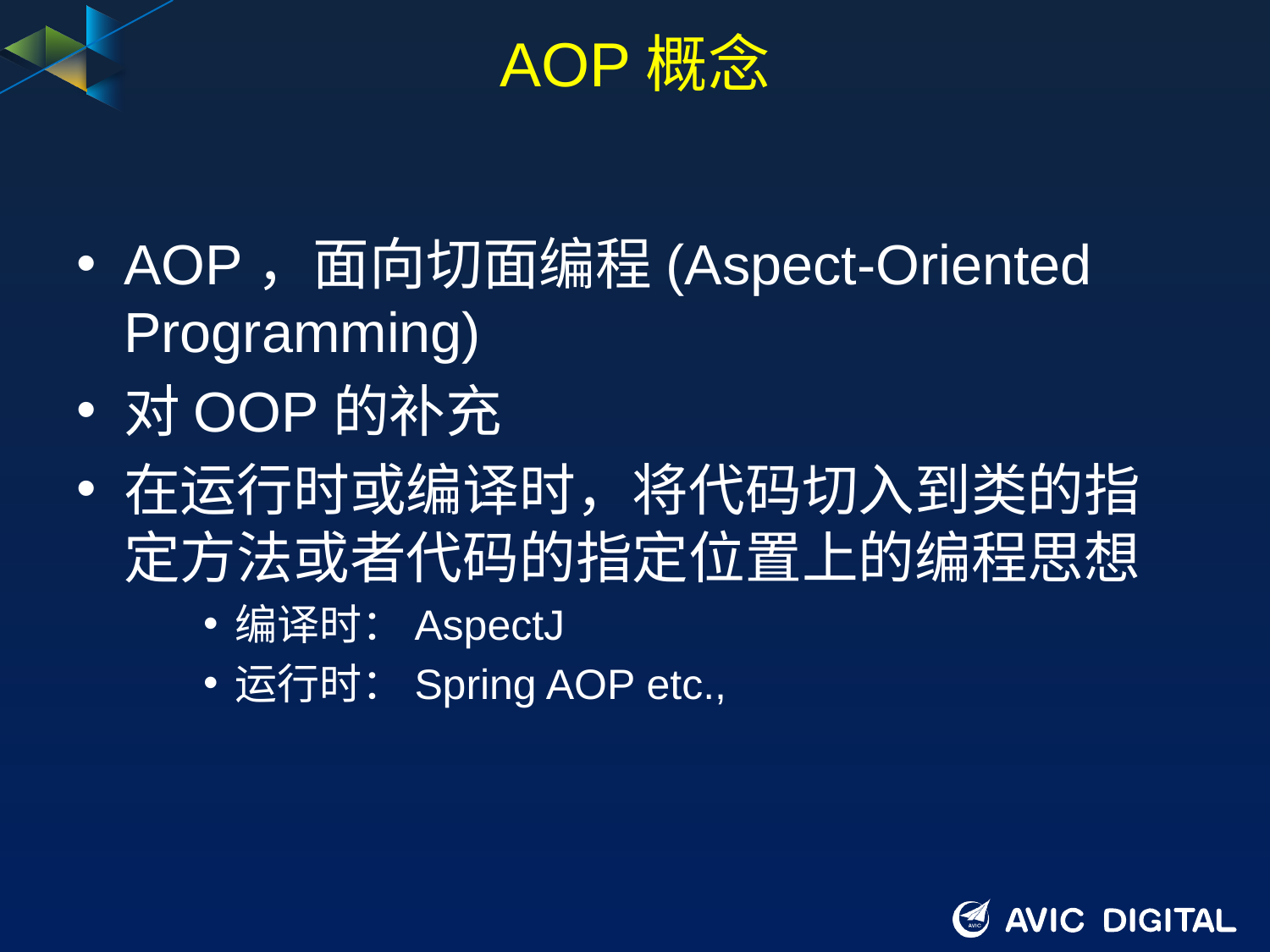

# AOP概念
AOP，面向切面编程(Aspect-Oriented Programming)
对OOP的补充
在运行时或编译时，将代码切入到类的指定方法或者代码的指定位置上的编程思想
编译时：AspectJ
运行时：Spring AOP etc.,